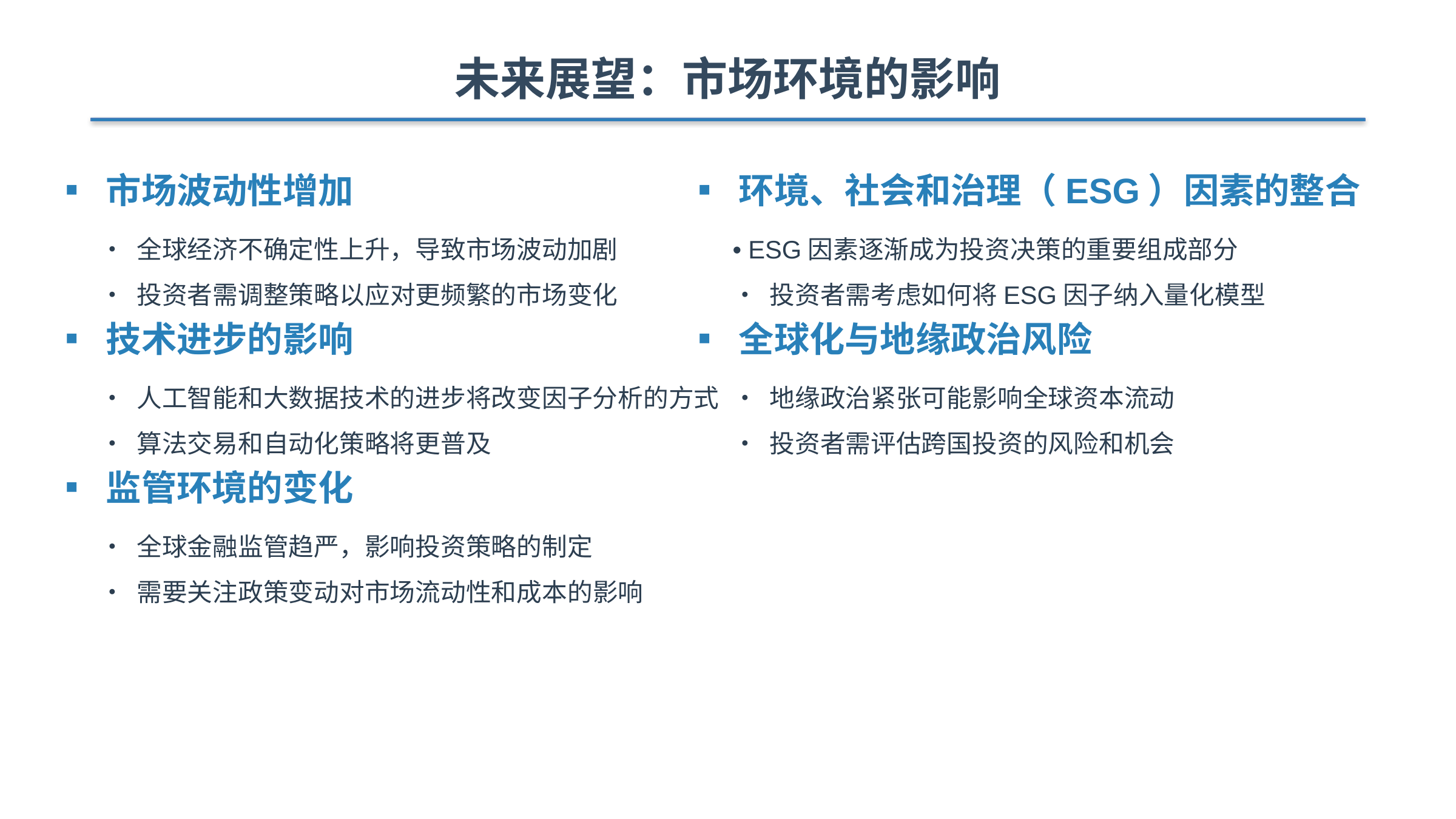

未来展望：市场环境的影响

▪ 市场波动性增加
• 全球经济不确定性上升，导致市场波动加剧
• 投资者需调整策略以应对更频繁的市场变化
▪ 技术进步的影响
• 人工智能和大数据技术的进步将改变因子分析的方式
• 算法交易和自动化策略将更普及
▪ 监管环境的变化
• 全球金融监管趋严，影响投资策略的制定
• 需要关注政策变动对市场流动性和成本的影响

▪ 环境、社会和治理（ESG）因素的整合
• ESG因素逐渐成为投资决策的重要组成部分
• 投资者需考虑如何将ESG因子纳入量化模型
▪ 全球化与地缘政治风险
• 地缘政治紧张可能影响全球资本流动
• 投资者需评估跨国投资的风险和机会